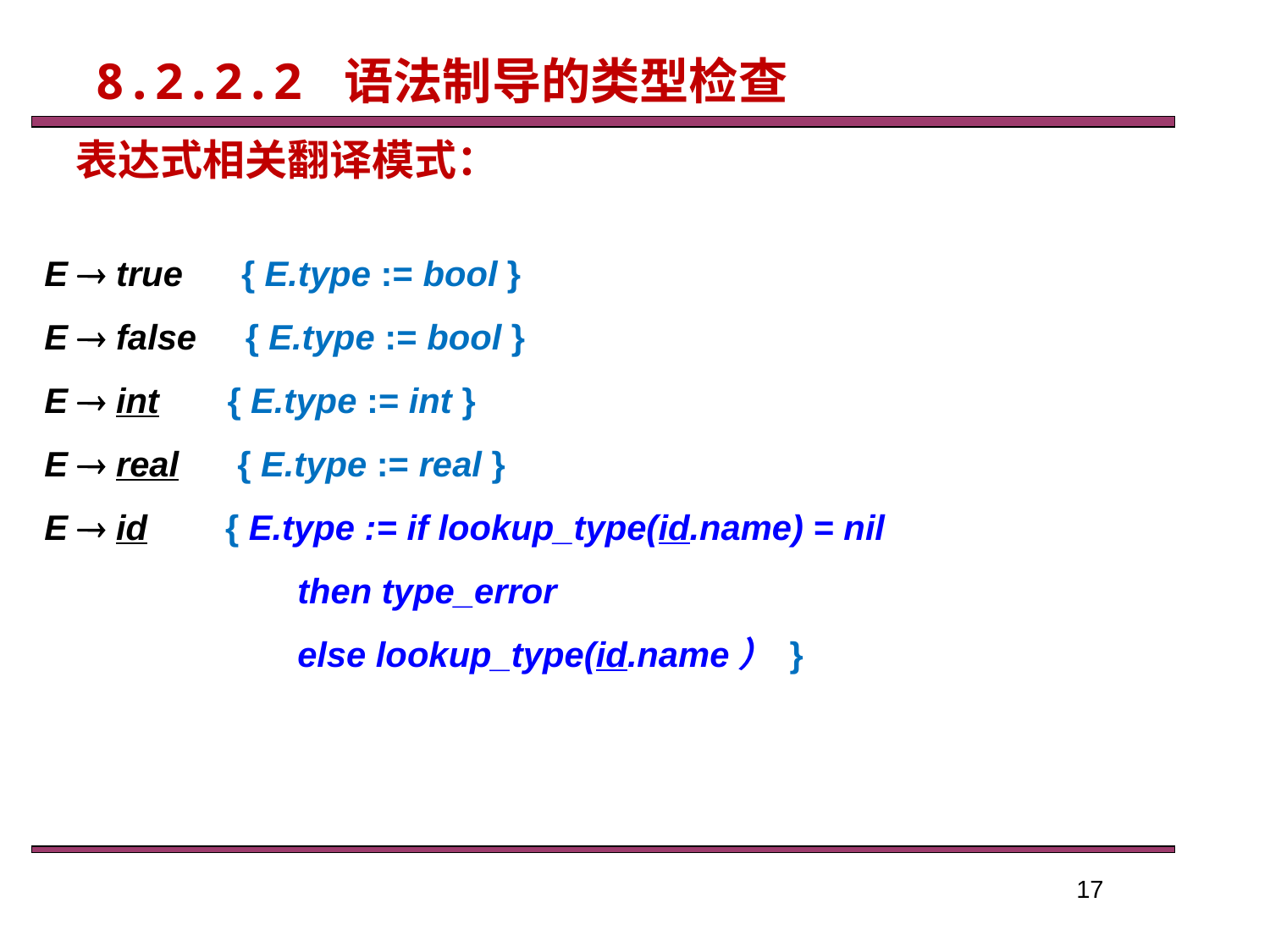

8.2.2.2 语法制导的类型检查
表达式相关翻译模式：
E → true      { E.type := bool }
E → false     { E.type := bool }
E → int       { E.type := int }
E → real      { E.type := real }
E → id        { E.type := if lookup_type(id.name) = nil
                          then type_error
                          else lookup_type(id.name） }
17